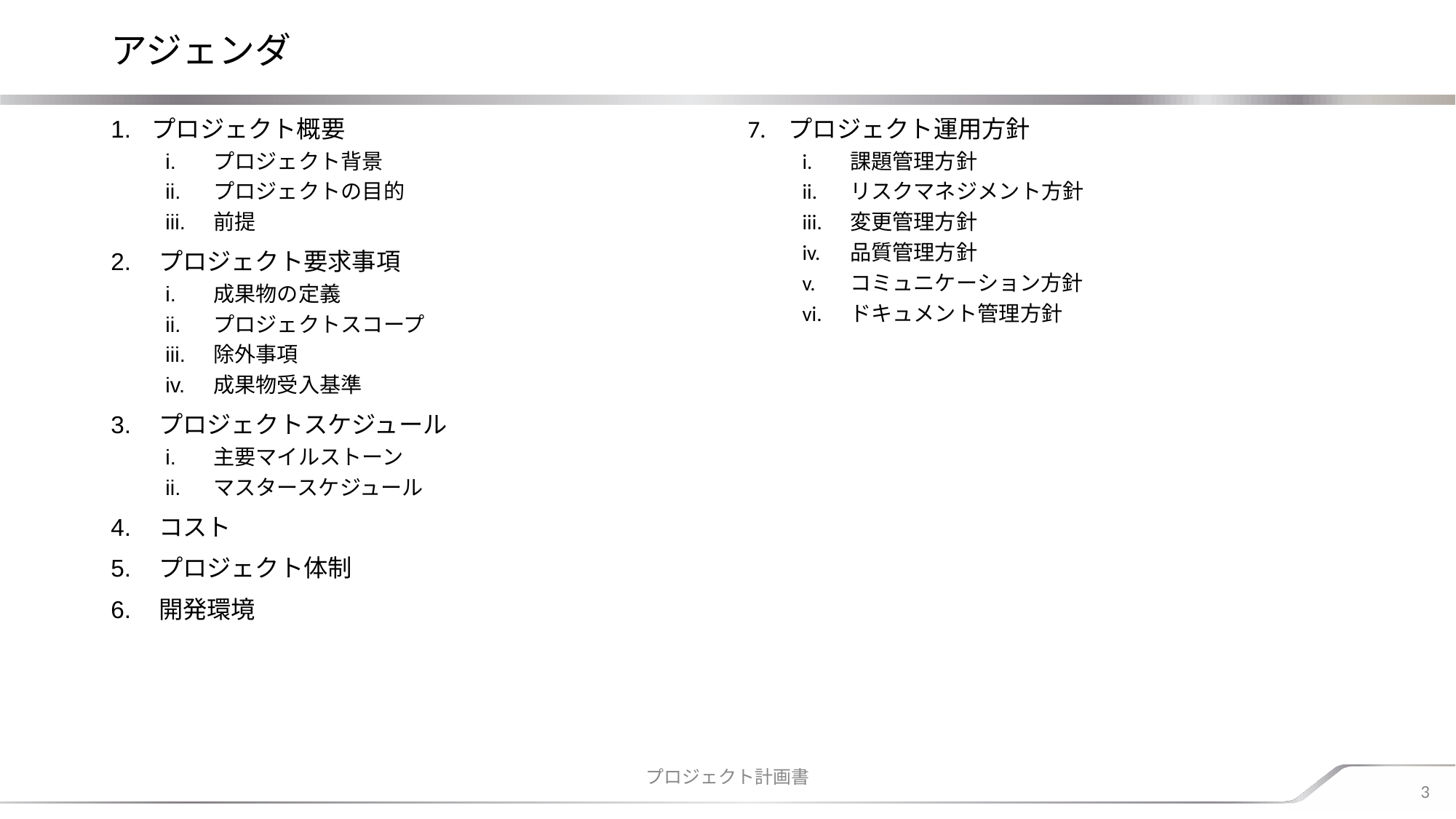

# アジェンダ
プロジェクト概要
プロジェクト背景
プロジェクトの目的
前提
プロジェクト要求事項
成果物の定義
プロジェクトスコープ
除外事項
成果物受入基準
プロジェクトスケジュール
主要マイルストーン
マスタースケジュール
コスト
プロジェクト体制
開発環境

プロジェクト運用方針
課題管理方針
リスクマネジメント方針
変更管理方針
品質管理方針
コミュニケーション方針
ドキュメント管理方針
プロジェクト計画書
3